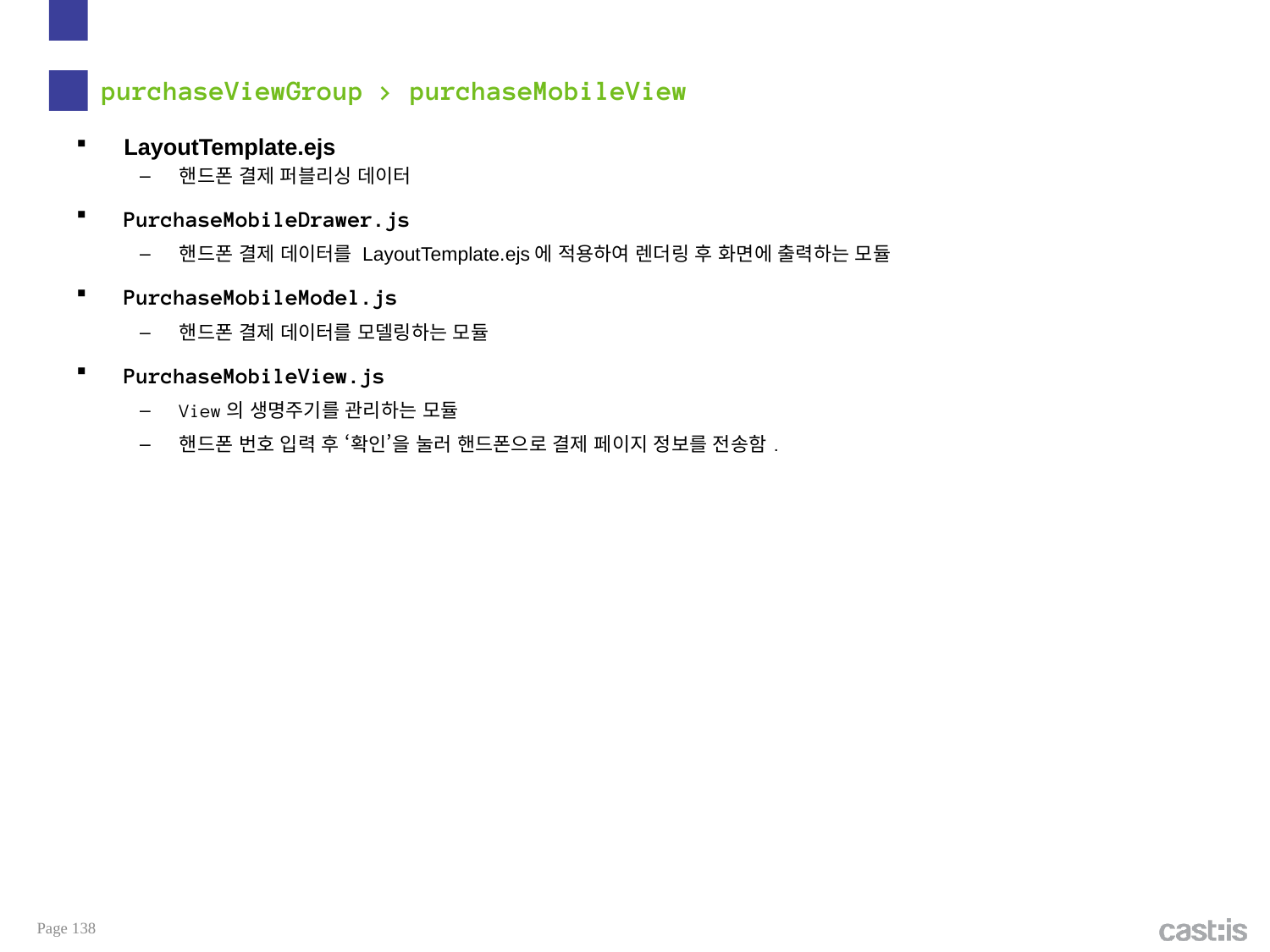

# purchaseViewGroup > purchaseMobileView
LayoutTemplate.ejs
핸드폰 결제 퍼블리싱 데이터

PurchaseMobileDrawer.js
핸드폰 결제 데이터를 LayoutTemplate.ejs에 적용하여 렌더링 후 화면에 출력하는 모듈

PurchaseMobileModel.js
핸드폰 결제 데이터를 모델링하는 모듈

PurchaseMobileView.js
View의 생명주기를 관리하는 모듈
핸드폰 번호 입력 후 ‘확인’을 눌러 핸드폰으로 결제 페이지 정보를 전송함.

Page 138